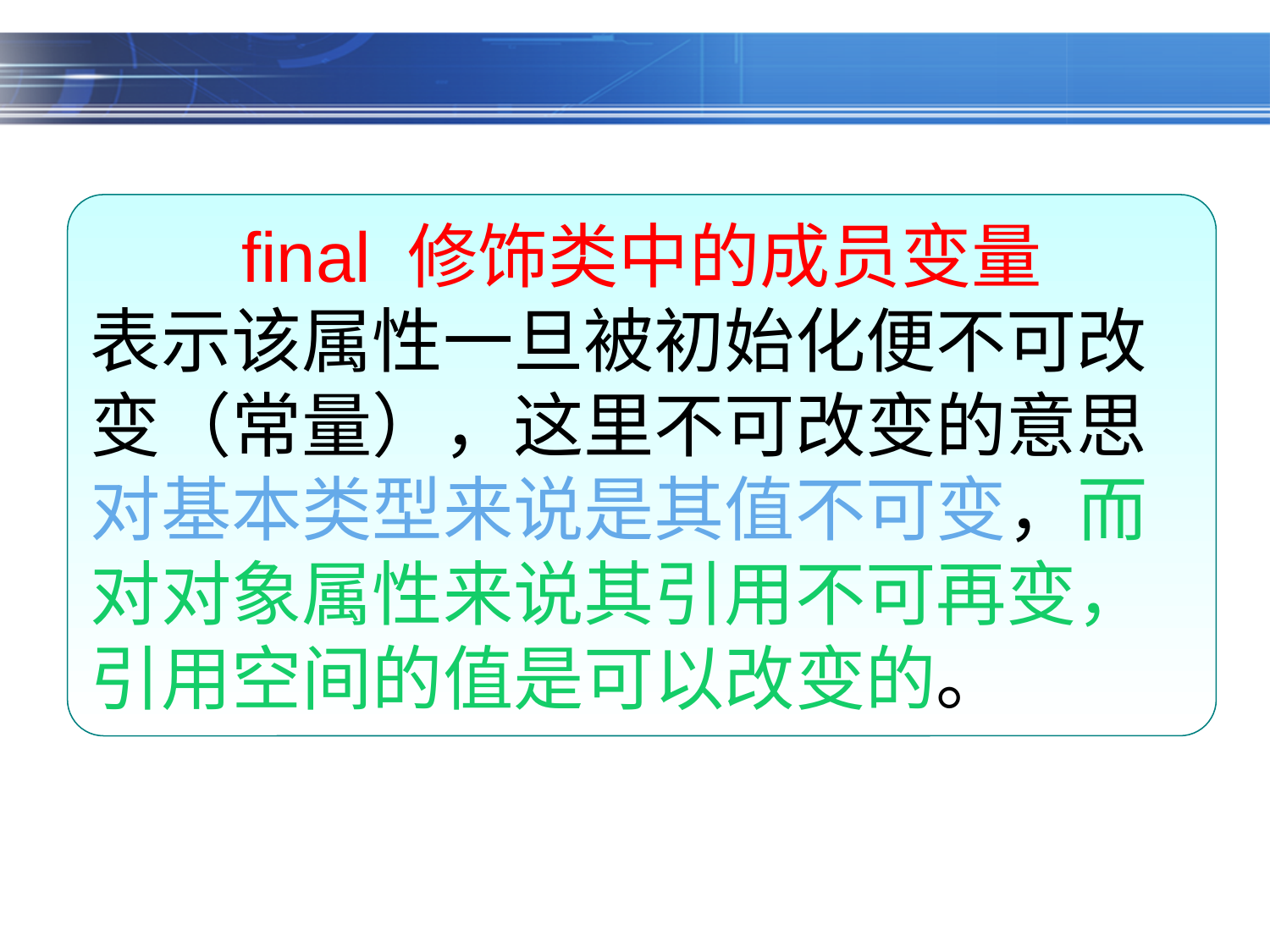

final 修饰类中的成员变量
表示该属性一旦被初始化便不可改变（常量），这里不可改变的意思对基本类型来说是其值不可变，而对对象属性来说其引用不可再变，引用空间的值是可以改变的。